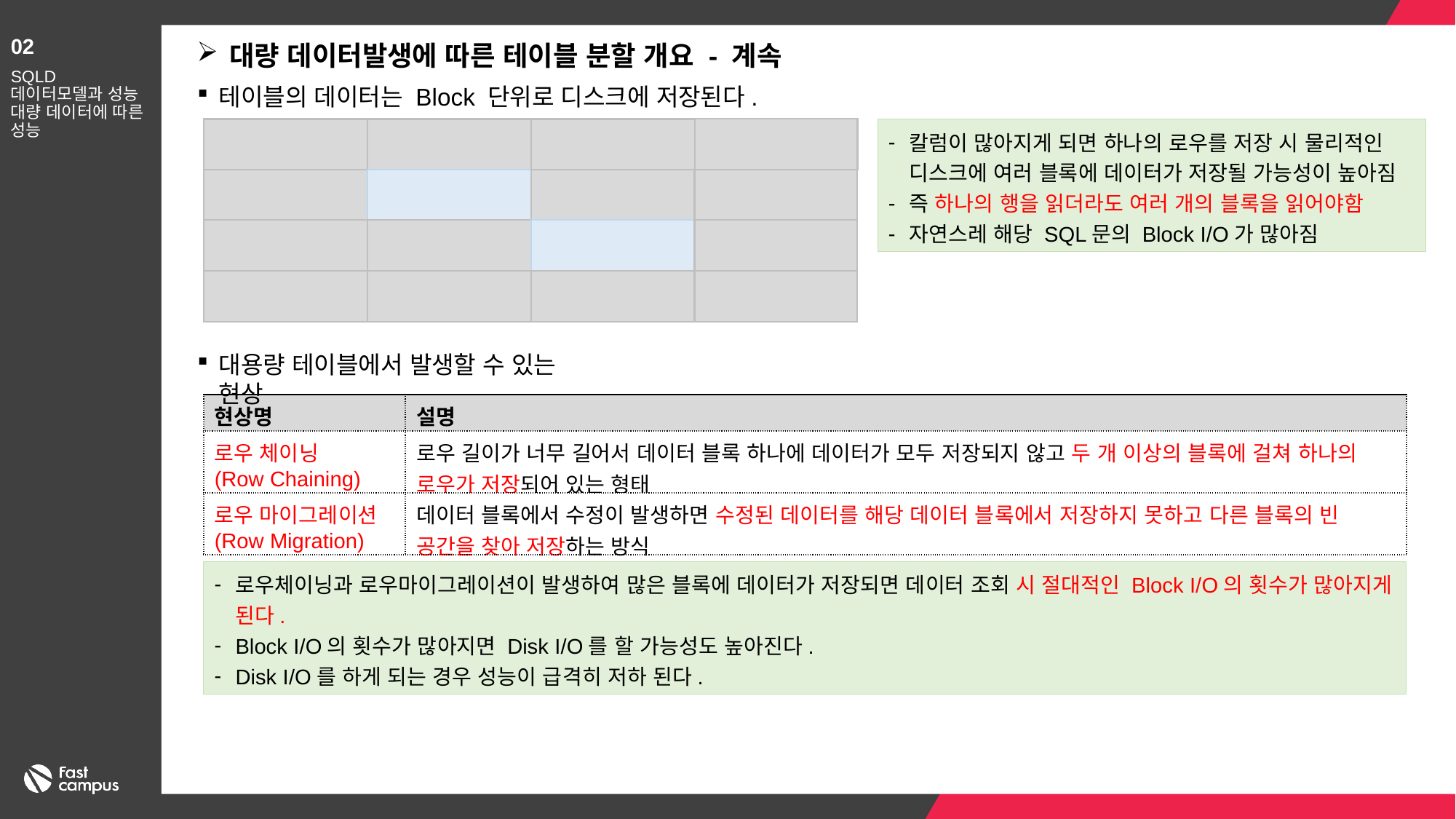

02
대량 데이터발생에 따른 테이블 분할 개요 - 계속
SQLD
데이터모델과 성능
대량 데이터에 따른 성능

테이블의 데이터는 Block 단위로 디스크에 저장된다.

칼럼이 많아지게 되면 하나의 로우를 저장 시 물리적인 디스크에 여러 블록에 데이터가 저장될 가능성이 높아짐
즉 하나의 행을 읽더라도 여러 개의 블록을 읽어야함
자연스레 해당 SQL문의 Block I/O가 많아짐

대용량 테이블에서 발생할 수 있는 현상
| 현상명 | 설명 |
| --- | --- |
| 로우 체이닝 (Row Chaining) | 로우 길이가 너무 길어서 데이터 블록 하나에 데이터가 모두 저장되지 않고 두 개 이상의 블록에 걸쳐 하나의 로우가 저장되어 있는 형태 |
| 로우 마이그레이션 (Row Migration) | 데이터 블록에서 수정이 발생하면 수정된 데이터를 해당 데이터 블록에서 저장하지 못하고 다른 블록의 빈 공간을 찾아 저장하는 방식 |
로우체이닝과 로우마이그레이션이 발생하여 많은 블록에 데이터가 저장되면 데이터 조회 시 절대적인 Block I/O의 횟수가 많아지게 된다.
Block I/O의 횟수가 많아지면 Disk I/O를 할 가능성도 높아진다.
Disk I/O를 하게 되는 경우 성능이 급격히 저하 된다.